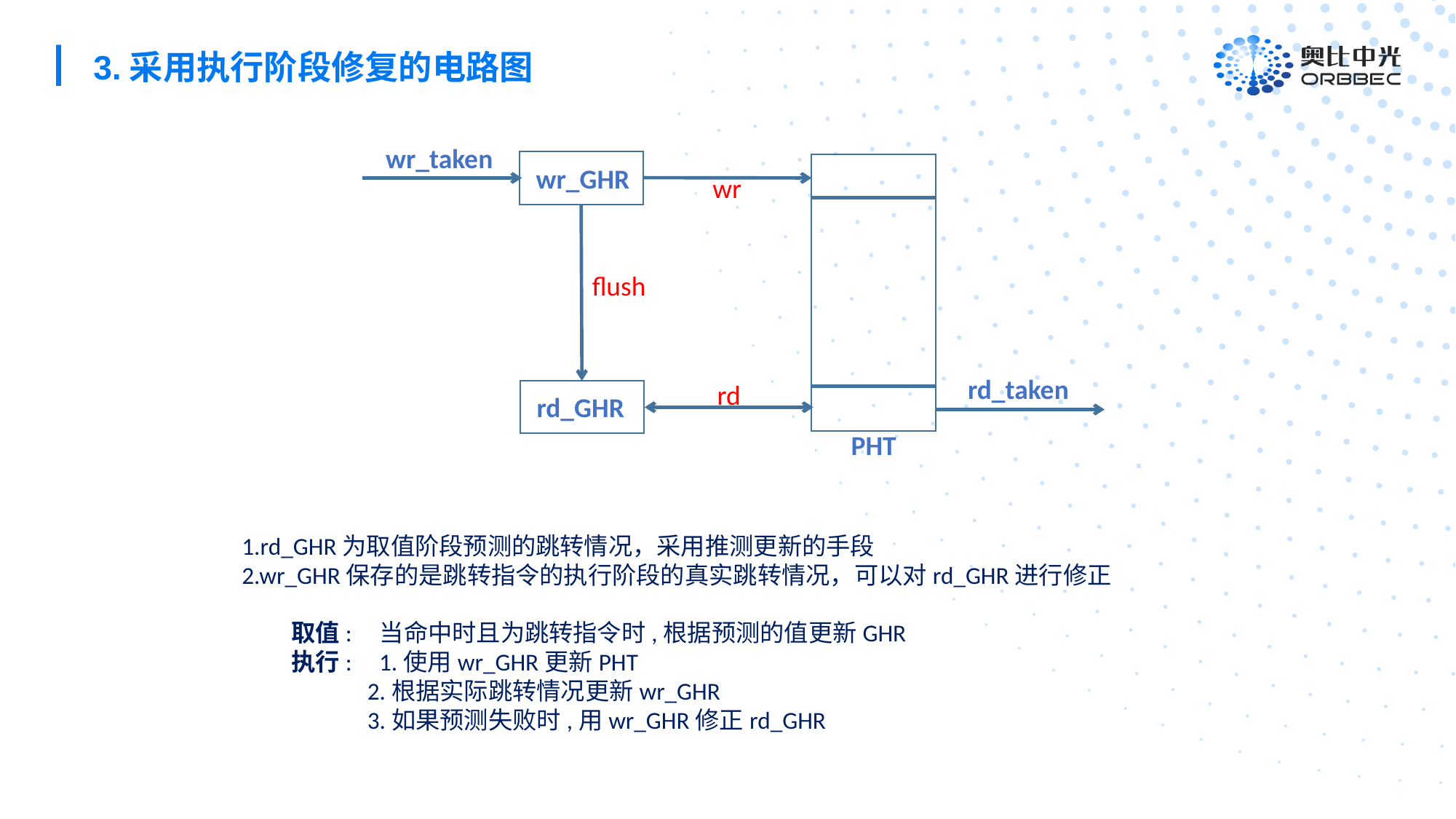

3.采用执行阶段修复的电路图
wr_taken

wr_GHR
wr
flush
rd

rd_GHR
PHT
rd_taken
1.rd_GHR为取值阶段预测的跳转情况，采用推测更新的手段
2.wr_GHR保存的是跳转指令的执行阶段的真实跳转情况，可以对rd_GHR进行修正

        取值:    当命中时且为跳转指令时,根据预测的值更新GHR
        执行:     1.使用wr_GHR更新PHT
                       2.根据实际跳转情况更新wr_GHR
                       3.如果预测失败时,用wr_GHR修正rd_GHR

34